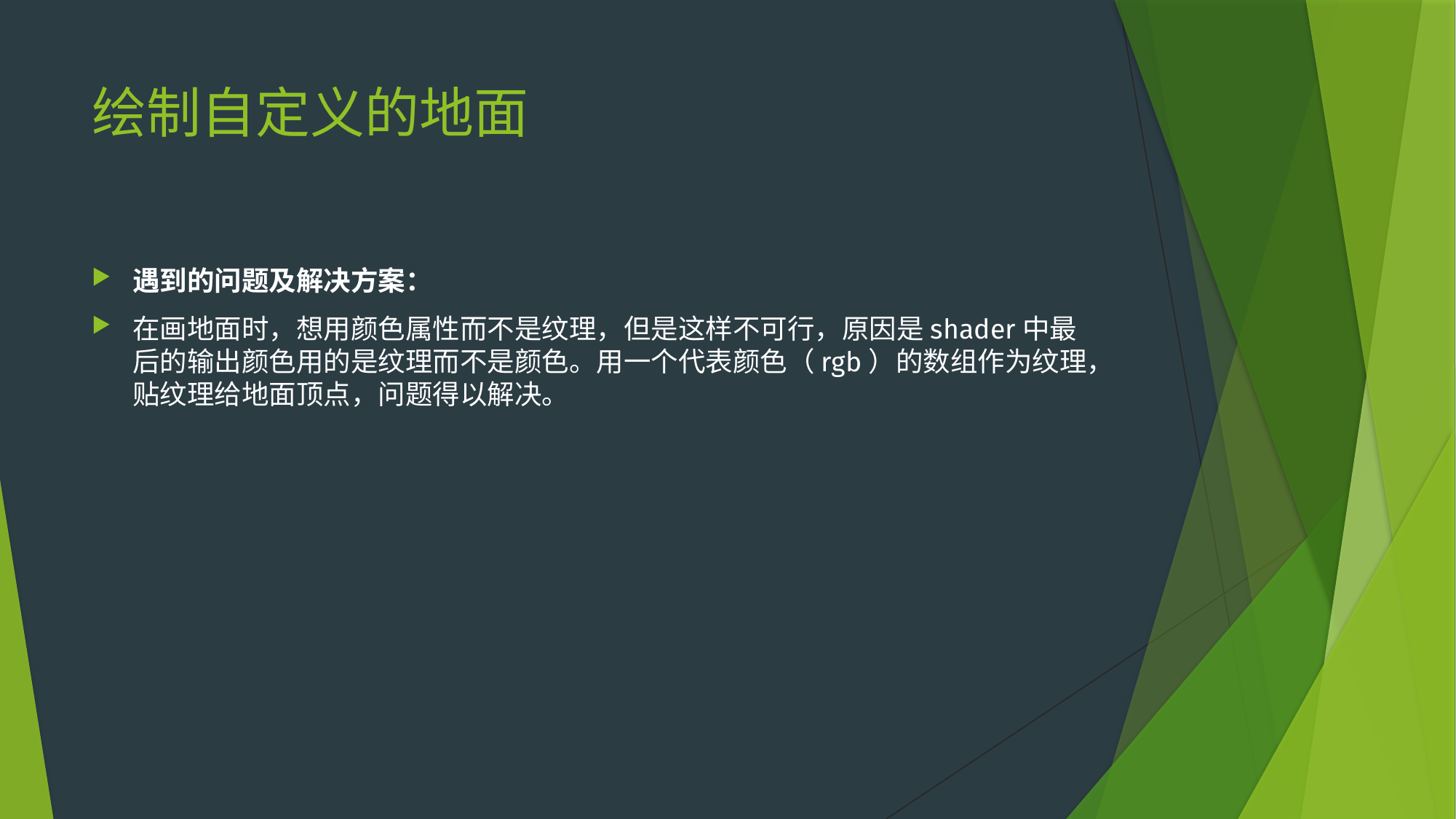

# 绘制自定义的地面
遇到的问题及解决方案：
在画地面时，想用颜色属性而不是纹理，但是这样不可行，原因是shader中最后的输出颜色用的是纹理而不是颜色。用一个代表颜色（rgb）的数组作为纹理，贴纹理给地面顶点，问题得以解决。